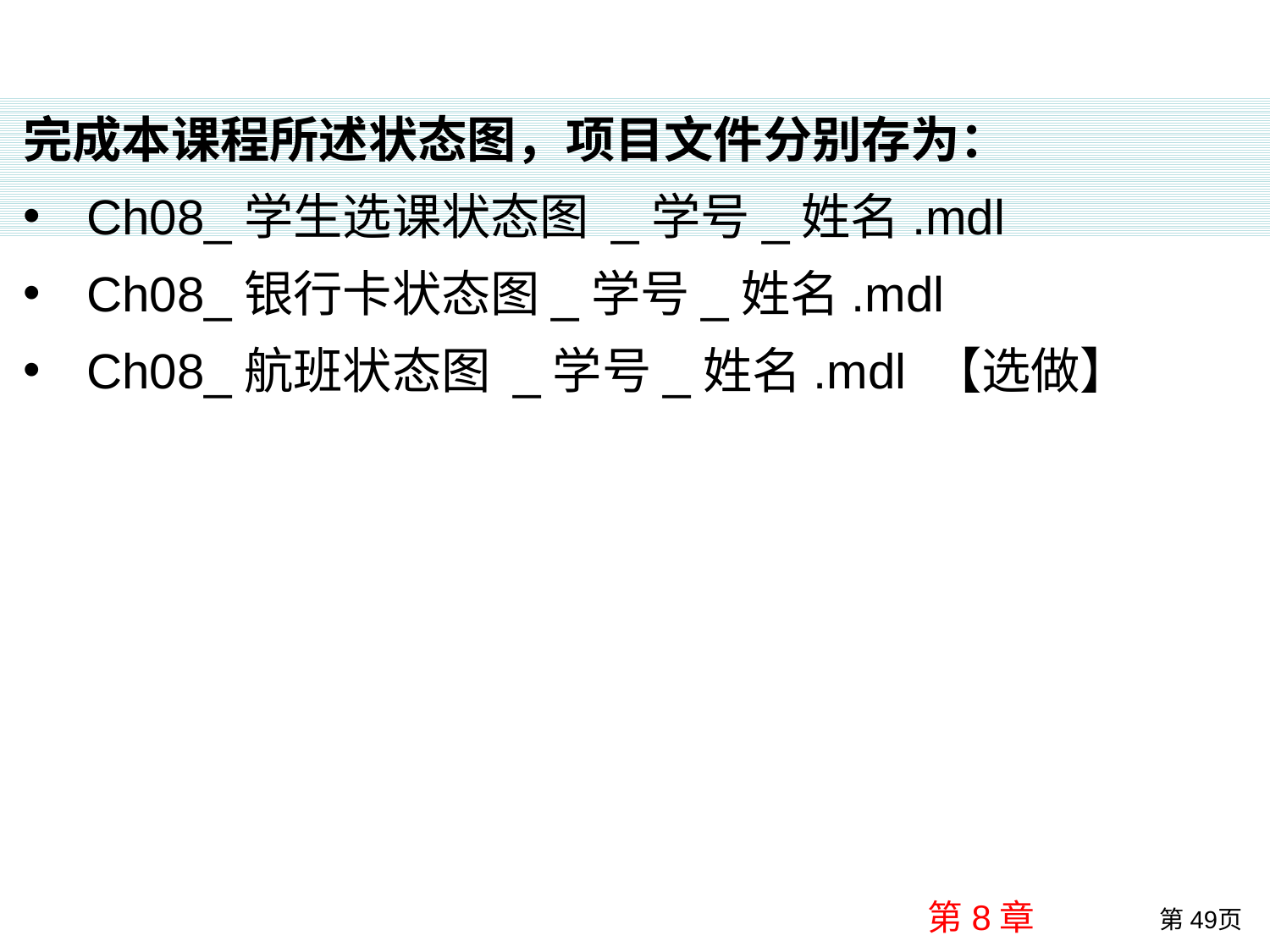

完成本课程所述状态图，项目文件分别存为：
Ch08_学生选课状态图 _学号_姓名.mdl
Ch08_银行卡状态图_学号_姓名.mdl
Ch08_航班状态图 _学号_姓名.mdl 【选做】
第49页